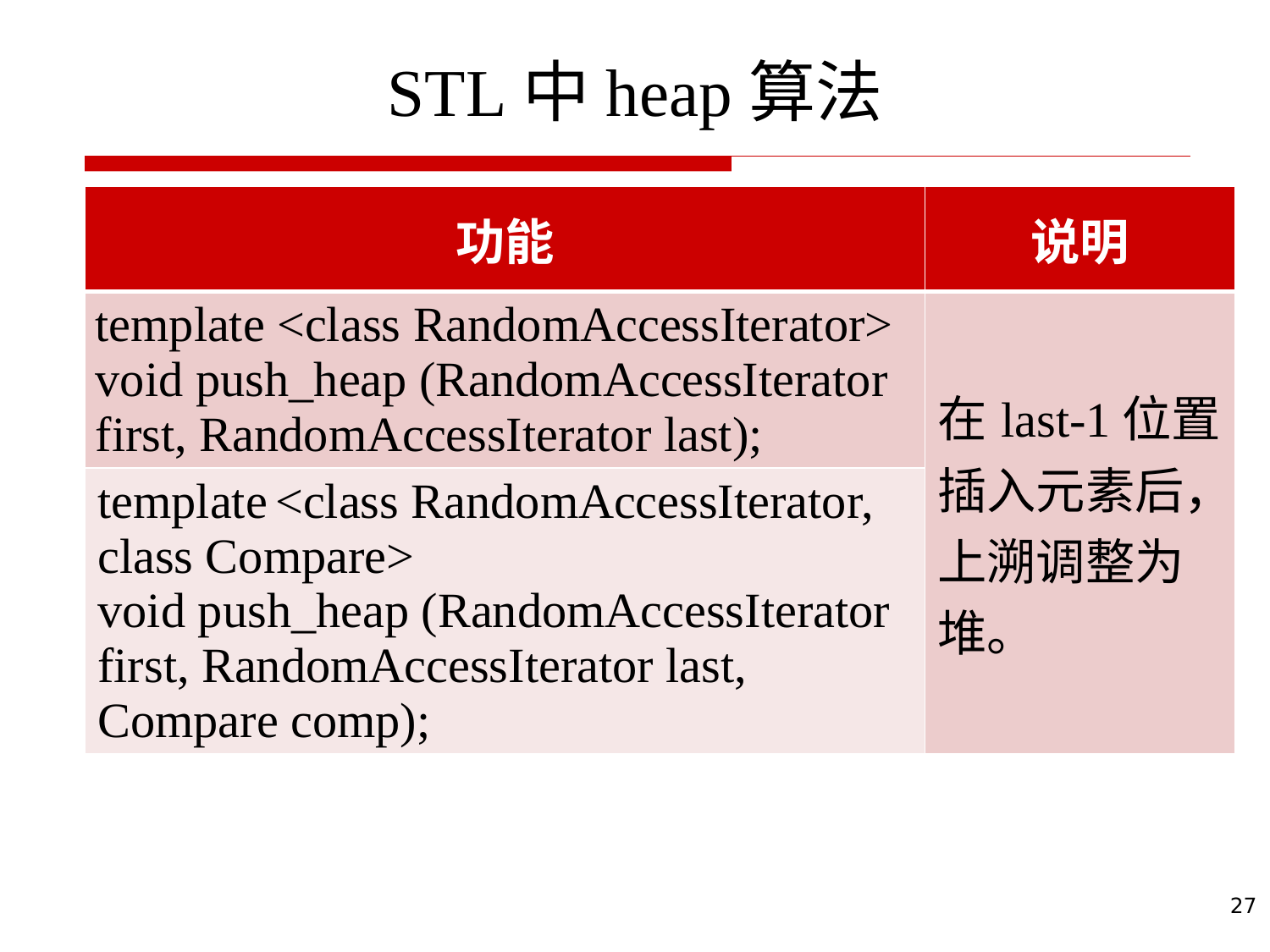

# STL中heap算法

| 功能 | 说明 |
| --- | --- |
| template <class RandomAccessIterator> void push\_heap (RandomAccessIterator first, RandomAccessIterator last); | 在last-1位置插入元素后，上溯调整为堆。 |
| template <class RandomAccessIterator, class Compare> void push\_heap (RandomAccessIterator first, RandomAccessIterator last, Compare comp); |  |
27